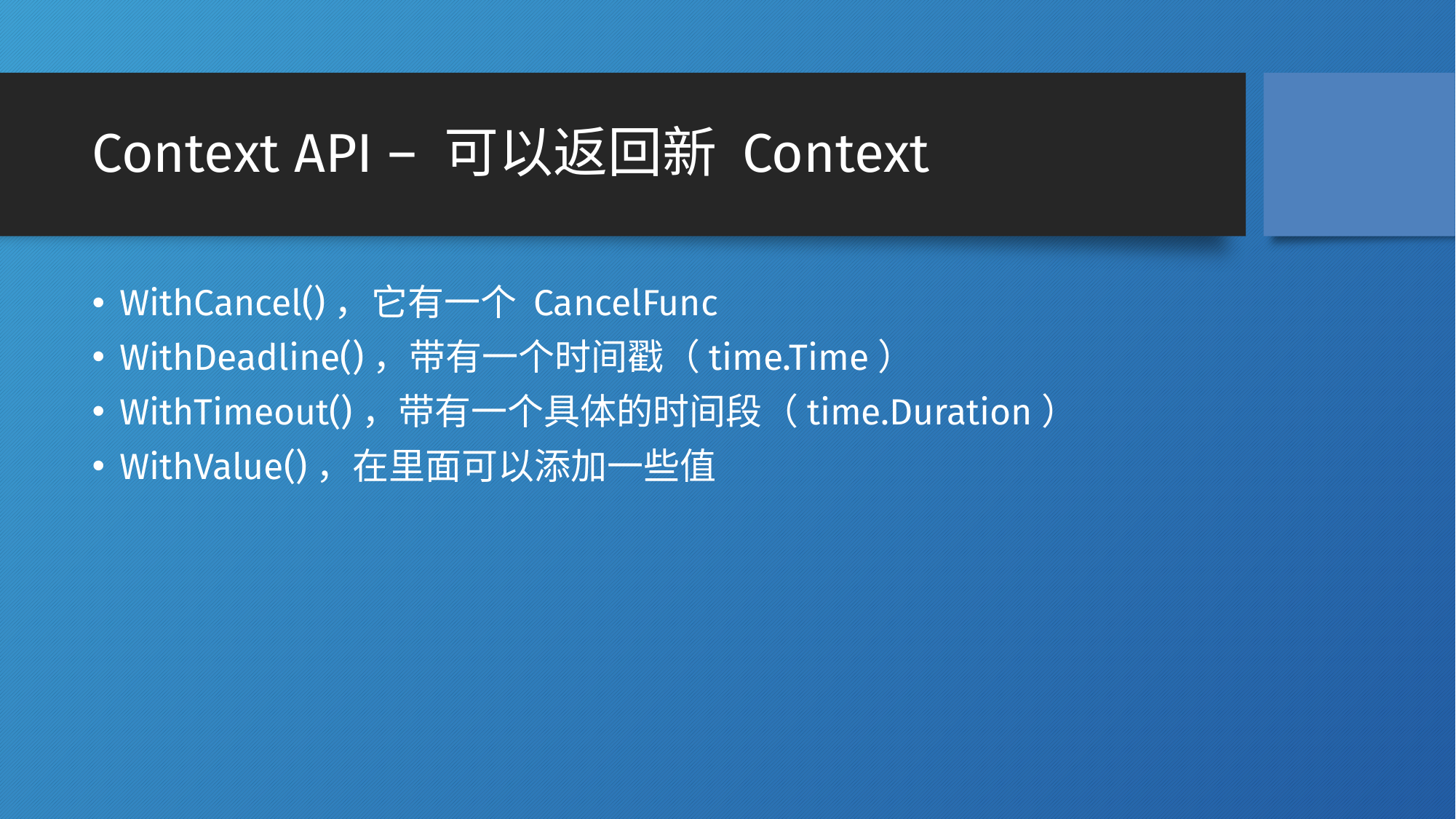

# Context API – 可以返回新 Context
WithCancel()，它有一个 CancelFunc
WithDeadline()，带有一个时间戳（time.Time）
WithTimeout()，带有一个具体的时间段（time.Duration）
WithValue()，在里面可以添加一些值